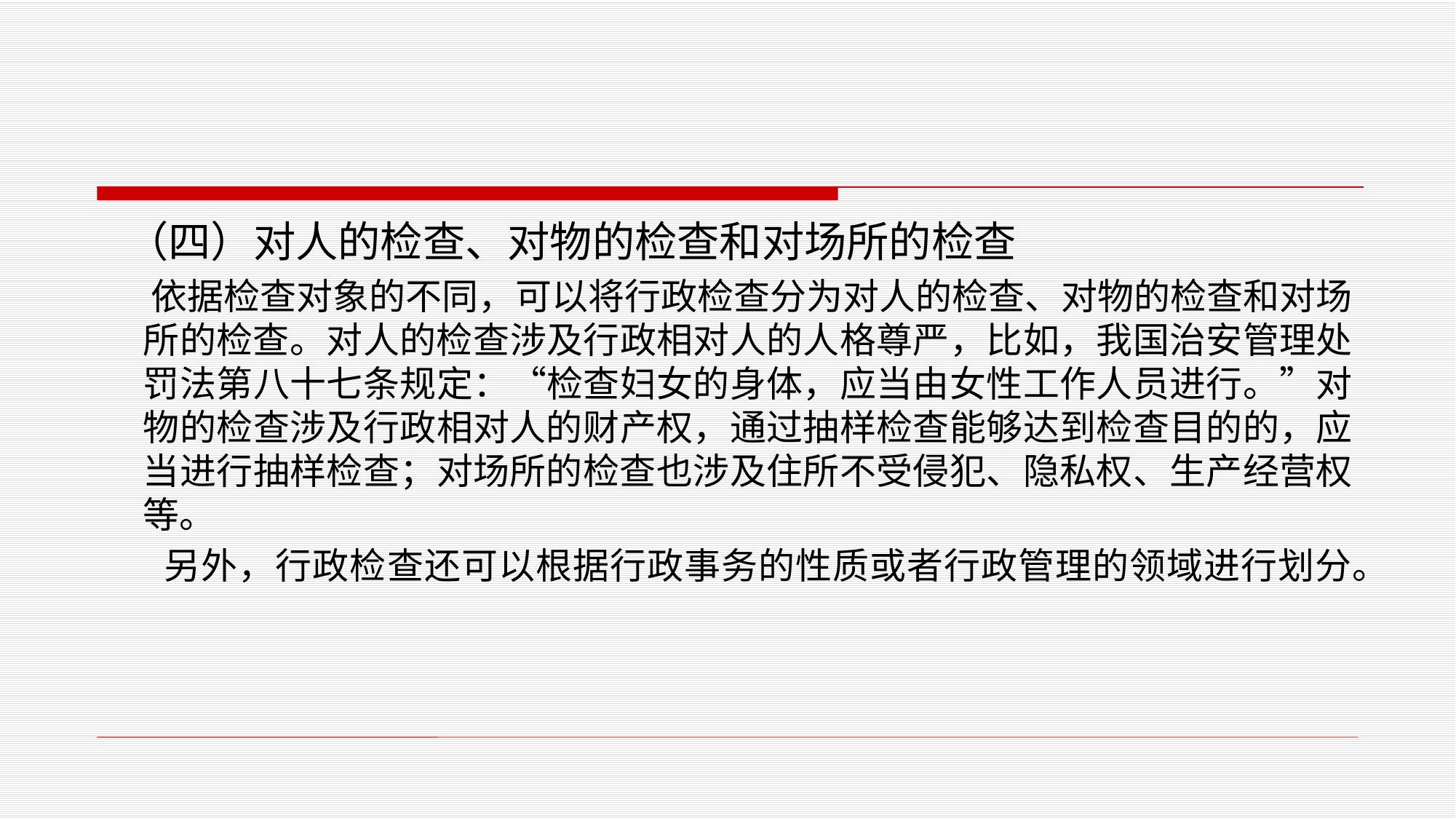

#

  （四）对人的检查、对物的检查和对场所的检查
     依据检查对象的不同，可以将行政检查分为对人的检查、对物的检查和对场所的检查。对人的检查涉及行政相对人的人格尊严，比如，我国治安管理处罚法第八十七条规定：“检查妇女的身体，应当由女性工作人员进行。”对物的检查涉及行政相对人的财产权，通过抽样检查能够达到检查目的的，应当进行抽样检查；对场所的检查也涉及住所不受侵犯、隐私权、生产经营权等。
      另外，行政检查还可以根据行政事务的性质或者行政管理的领域进行划分。